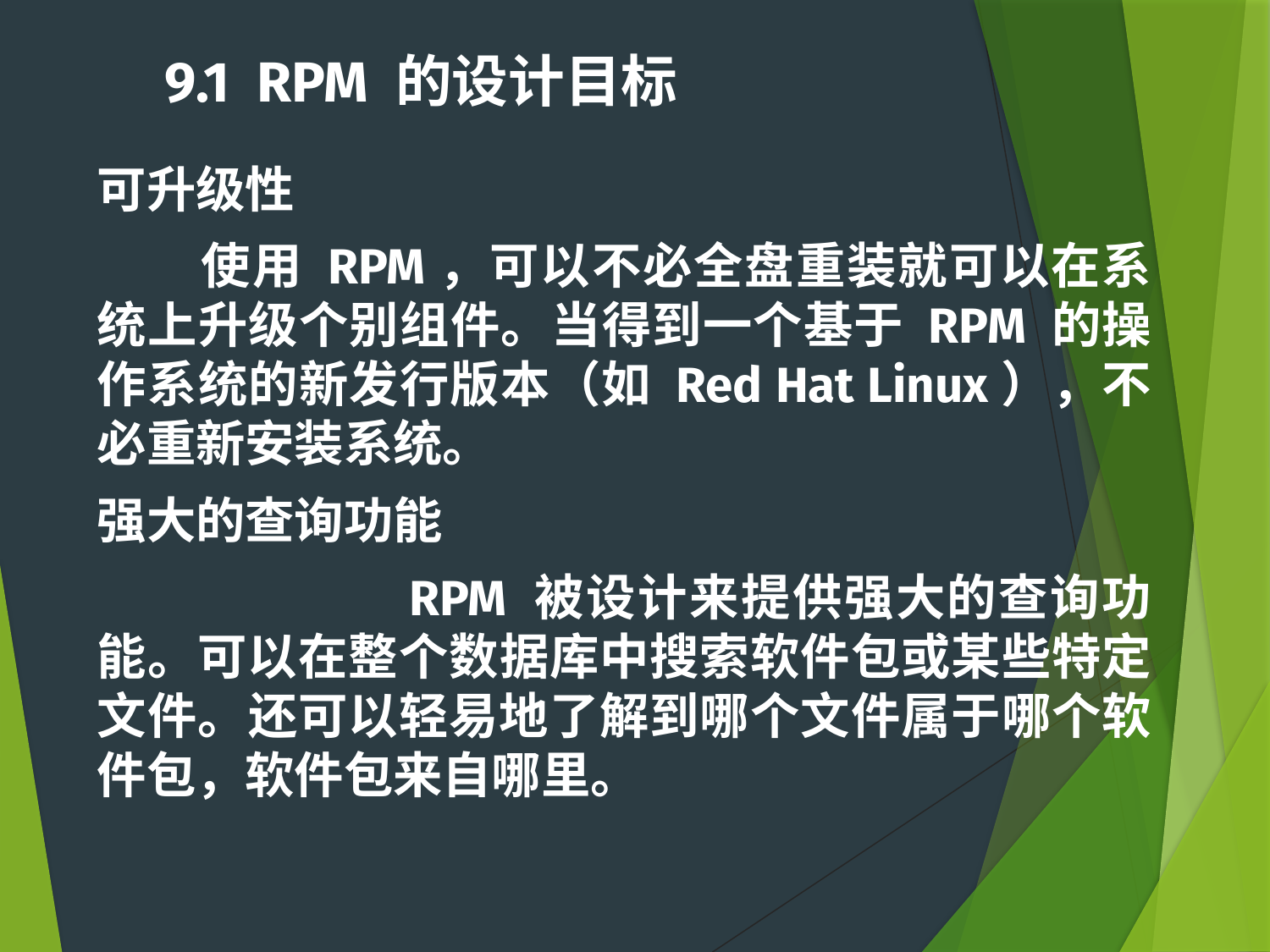

# 9.1  RPM 的设计目标
可升级性
       使用 RPM，可以不必全盘重装就可以在系统上升级个别组件。当得到一个基于 RPM 的操作系统的新发行版本（如 Red Hat Linux），不必重新安装系统。
强大的查询功能
 		    RPM 被设计来提供强大的查询功能。可以在整个数据库中搜索软件包或某些特定文件。还可以轻易地了解到哪个文件属于哪个软件包，软件包来自哪里。